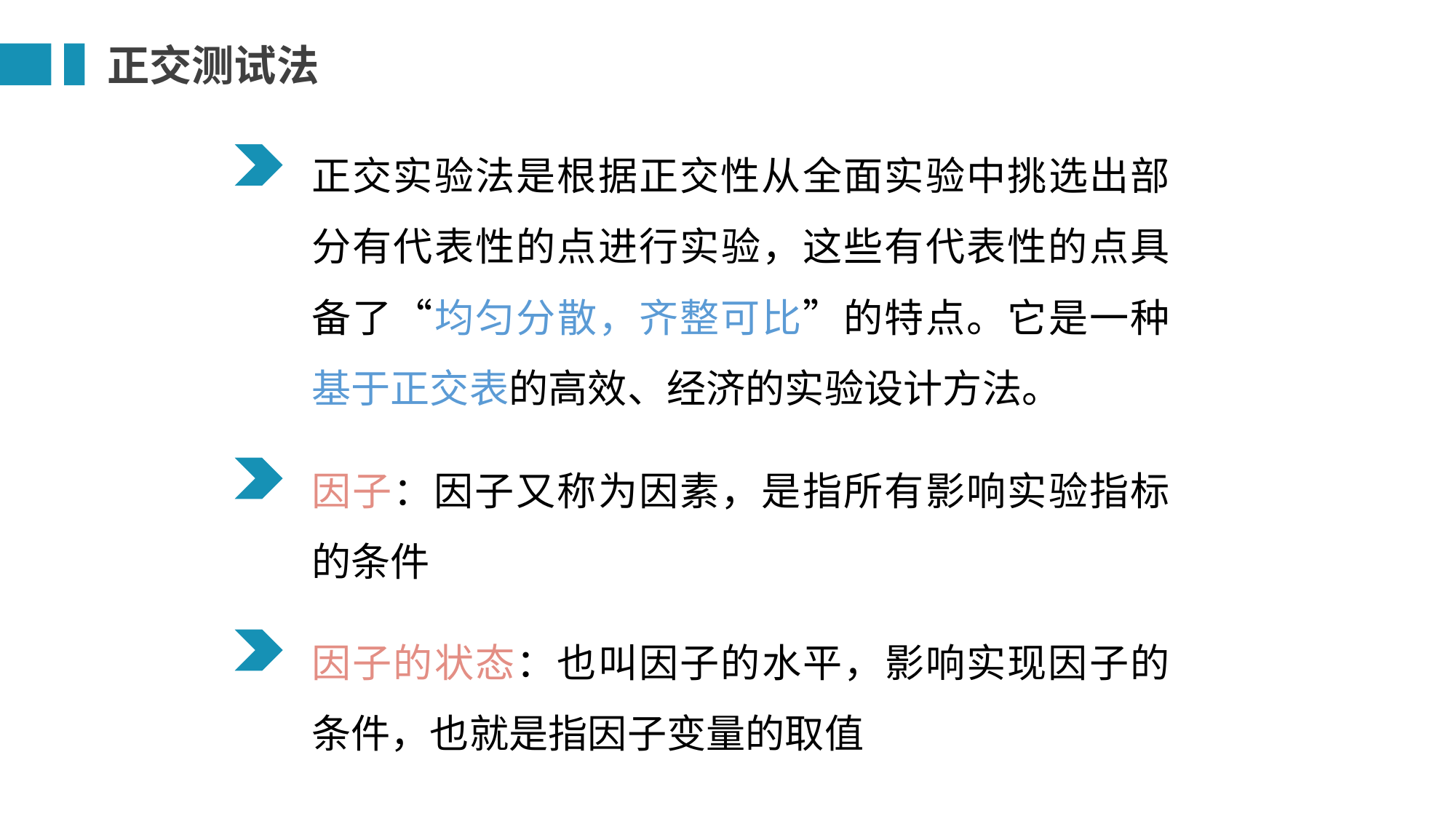

正交测试法

正交实验法是根据正交性从全面实验中挑选出部分有代表性的点进行实验，这些有代表性的点具备了“均匀分散，齐整可比”的特点。它是一种基于正交表的高效、经济的实验设计方法。

因子：因子又称为因素，是指所有影响实验指标的条件

因子的状态：也叫因子的水平，影响实现因子的条件，也就是指因子变量的取值

99